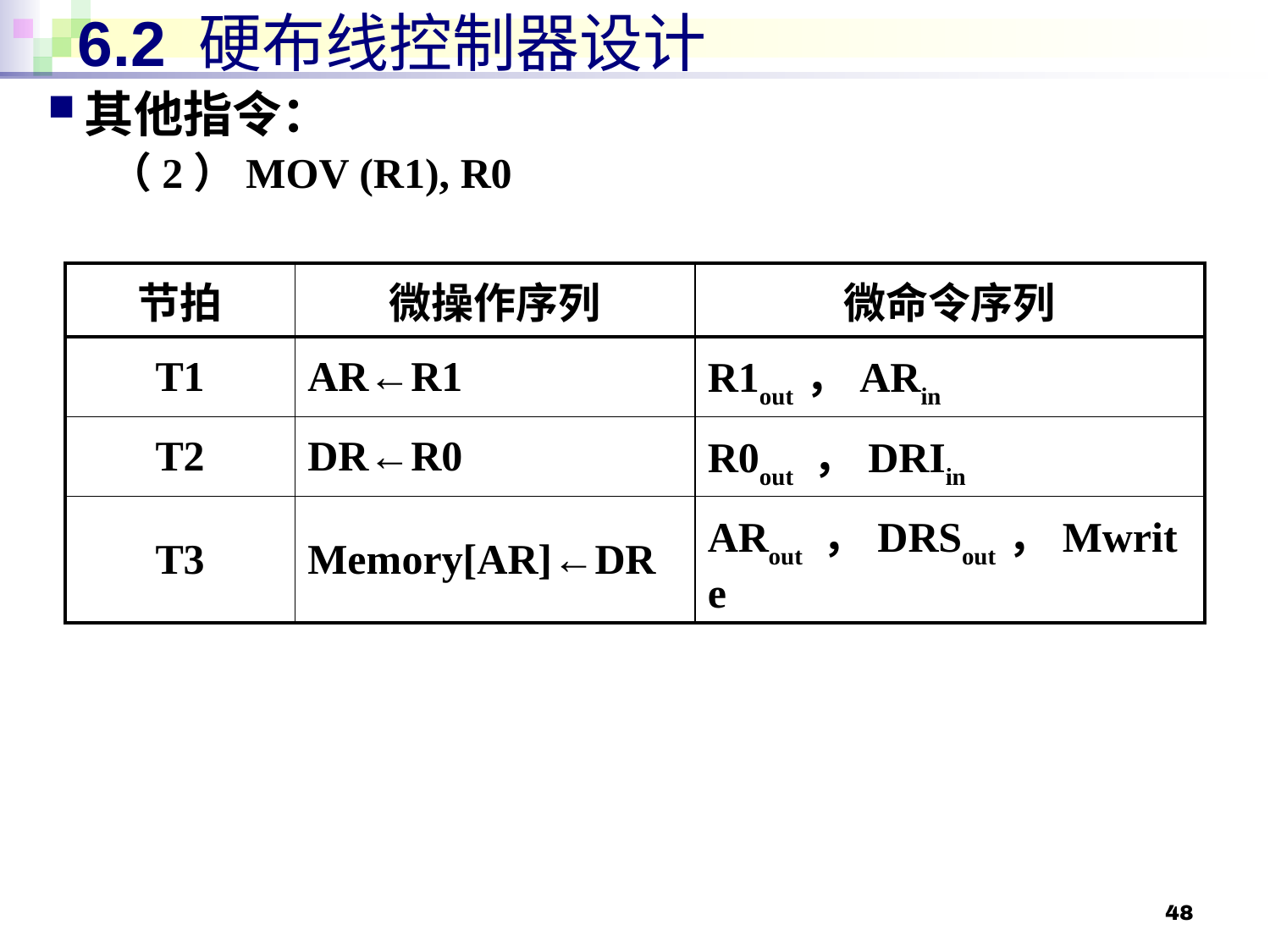

# 6.2 硬布线控制器设计
其他指令：
（2）MOV (R1), R0
| 节拍 | 微操作序列 | 微命令序列 |
| --- | --- | --- |
| T1 | AR←R1 | R1out ，ARin |
| T2 | DR←R0 | R0out ，DRIin |
| T3 | Memory[AR]←DR | ARout ，DRSout ，Mwrite |
48